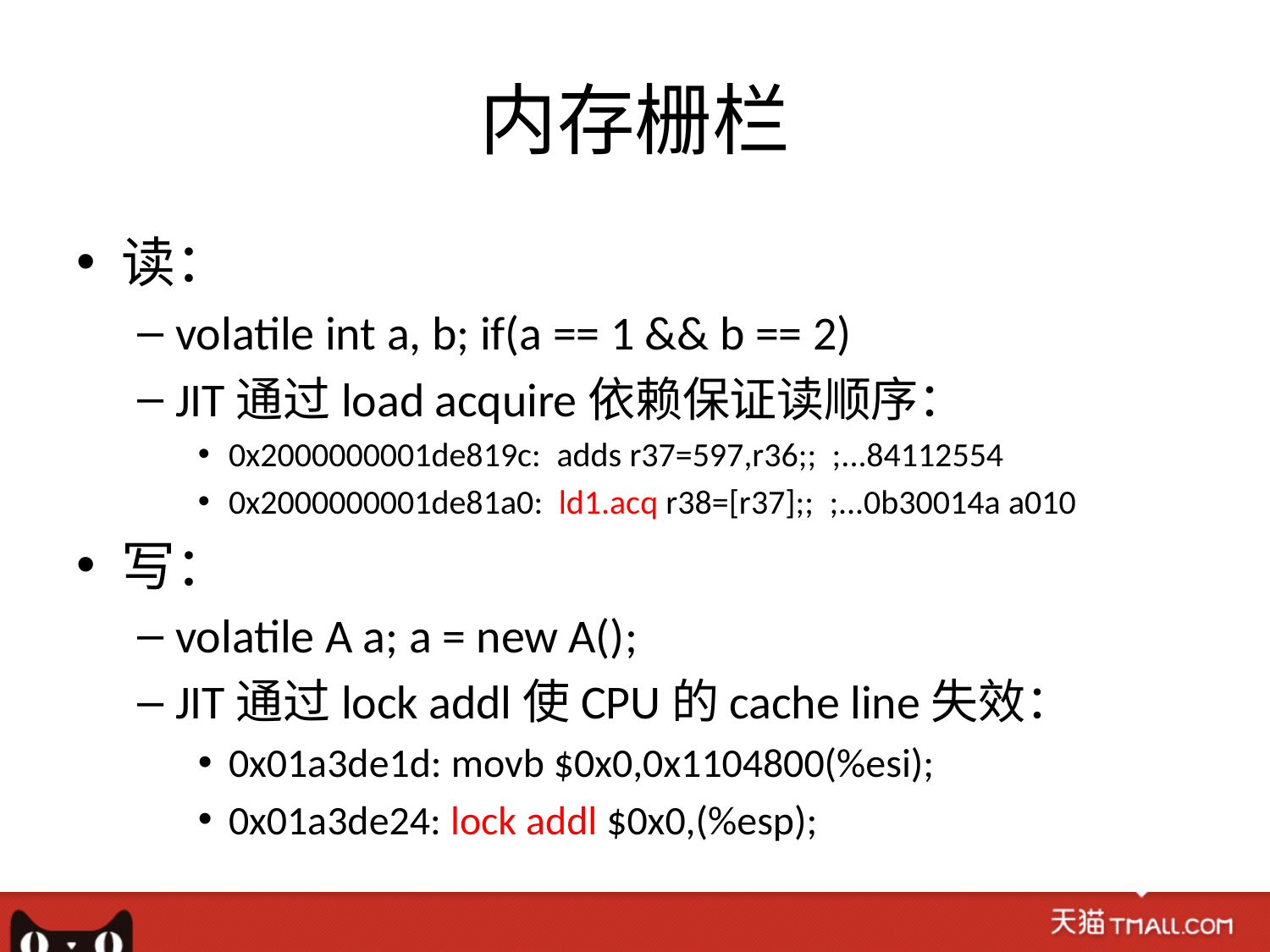

# 内存栅栏
读：
volatile int a, b; if(a == 1 && b == 2)
JIT通过load acquire依赖保证读顺序：
0x2000000001de819c:  adds r37=597,r36;;  ;...84112554
0x2000000001de81a0:  ld1.acq r38=[r37];;  ;...0b30014a a010
写：
volatile A a; a = new A();
JIT通过lock addl使CPU的cache line失效：
0x01a3de1d: movb $0x0,0x1104800(%esi);
0x01a3de24: lock addl $0x0,(%esp);